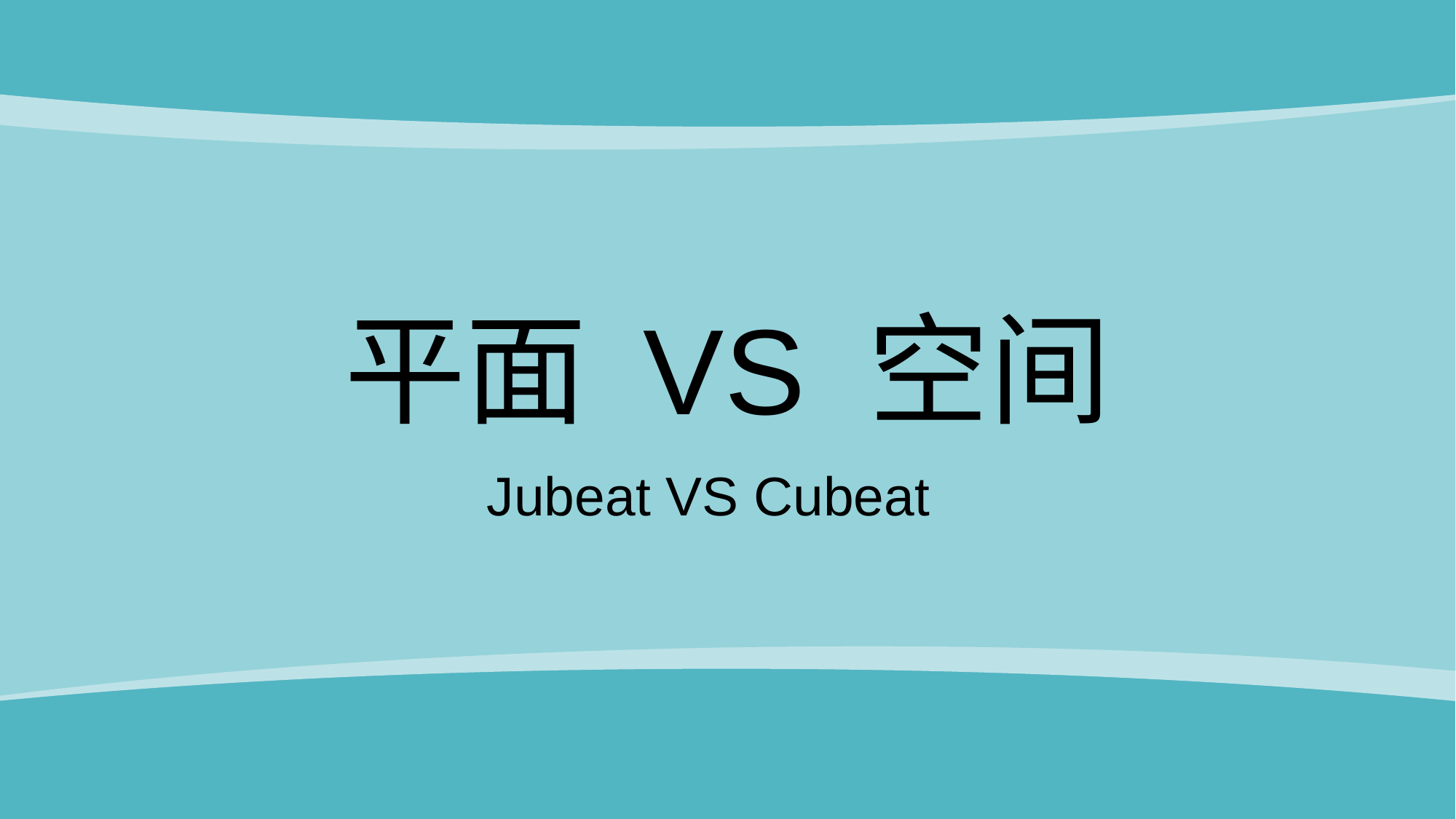

# 平面 VS 空间
Jubeat VS Cubeat